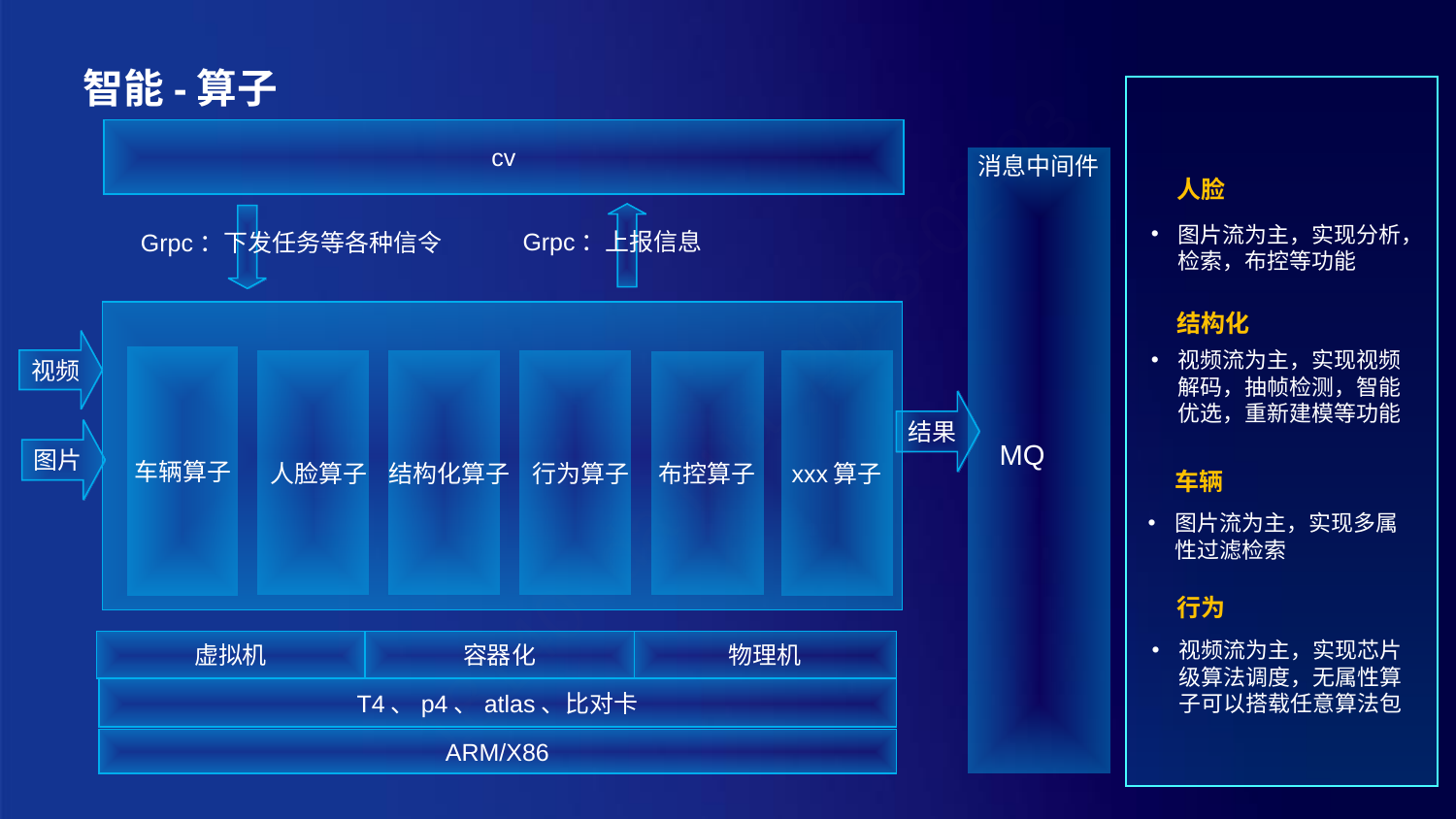

智能-算子

人脸
图片流为主，实现分析，检索，布控等功能
结构化
视频流为主，实现视频解码，抽帧检测，智能优选，重新建模等功能
车辆
图片流为主，实现多属性过滤检索
行为
视频流为主，实现芯片级算法调度，无属性算子可以搭载任意算法包
cv
消息中间件
Grpc：上报信息
Grpc：下发任务等各种信令

视频
车辆算子
xxx算子
 结构化算子
 人脸算子
 行为算子
布控算子
结果

图片
MQ
虚拟机
容器化
物理机
T4、p4、atlas、比对卡
ARM/X86